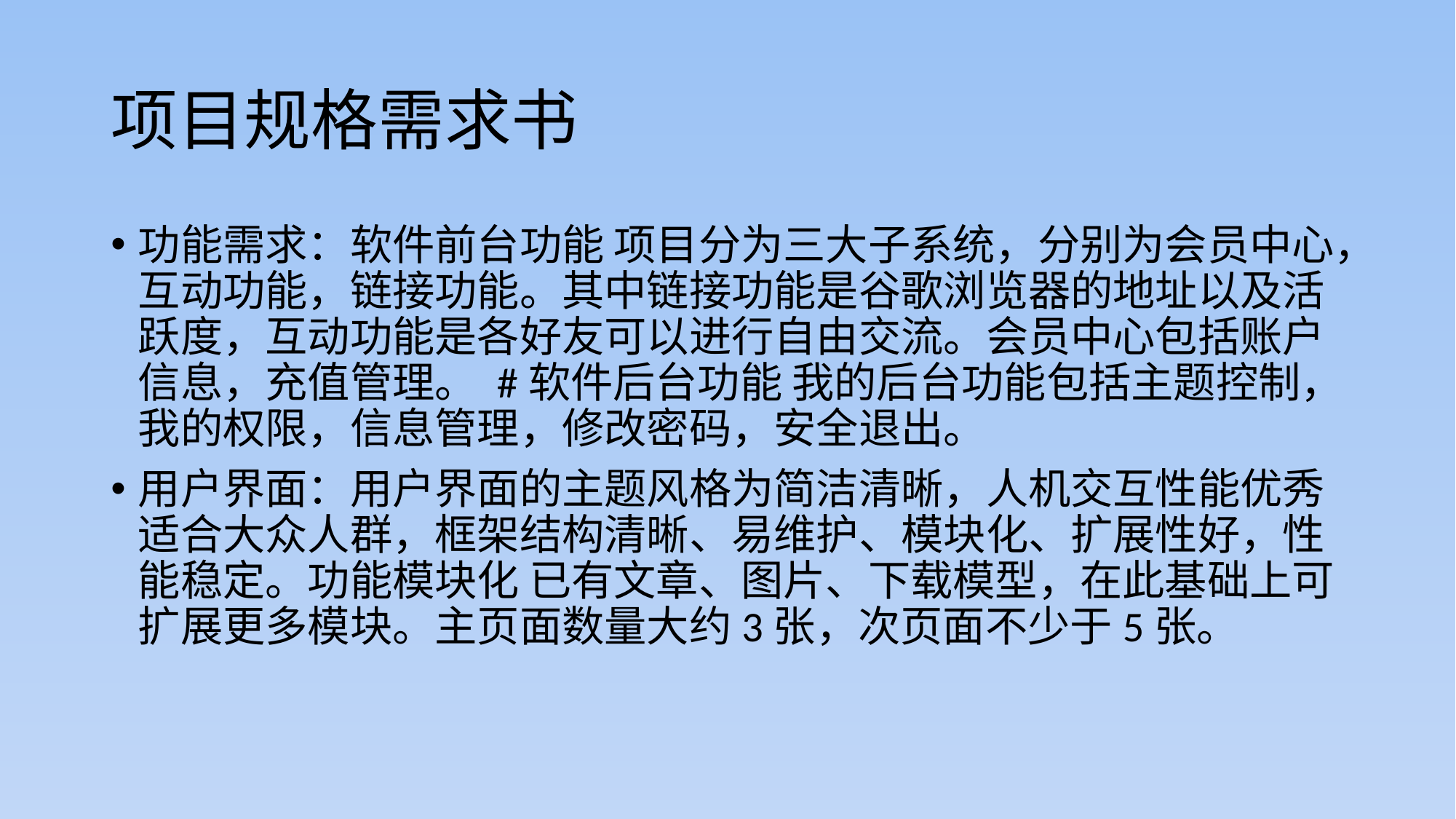

# 项目规格需求书
功能需求：软件前台功能 项目分为三大子系统，分别为会员中心，互动功能，链接功能。其中链接功能是谷歌浏览器的地址以及活跃度，互动功能是各好友可以进行自由交流。会员中心包括账户信息，充值管理。 #软件后台功能 我的后台功能包括主题控制，我的权限，信息管理，修改密码，安全退出。
用户界面：用户界面的主题风格为简洁清晰，人机交互性能优秀适合大众人群，框架结构清晰、易维护、模块化、扩展性好，性能稳定。功能模块化 已有文章、图片、下载模型，在此基础上可扩展更多模块。主页面数量大约3张，次页面不少于5张。